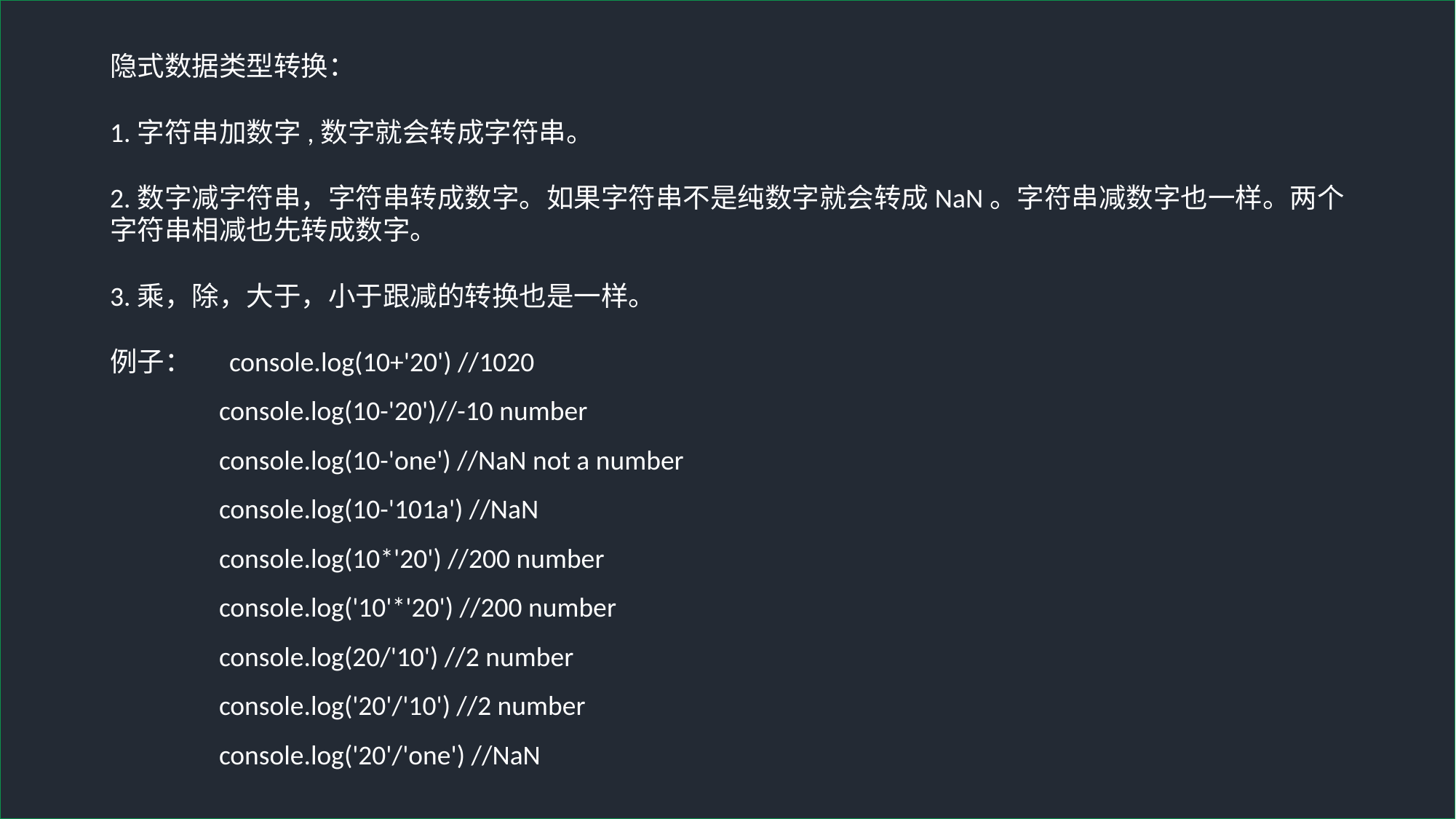

隐式数据类型转换：

1.字符串加数字,数字就会转成字符串。

2.数字减字符串，字符串转成数字。如果字符串不是纯数字就会转成NaN。字符串减数字也一样。两个字符串相减也先转成数字。

3.乘，除，大于，小于跟减的转换也是一样。

例子：     console.log(10+'20') //1020
console.log(10-'20')//-10 number
console.log(10-'one') //NaN not a number
console.log(10-'101a') //NaN
console.log(10*'20') //200 number
console.log('10'*'20') //200 number
console.log(20/'10') //2 number
console.log('20'/'10') //2 number
console.log('20'/'one') //NaN